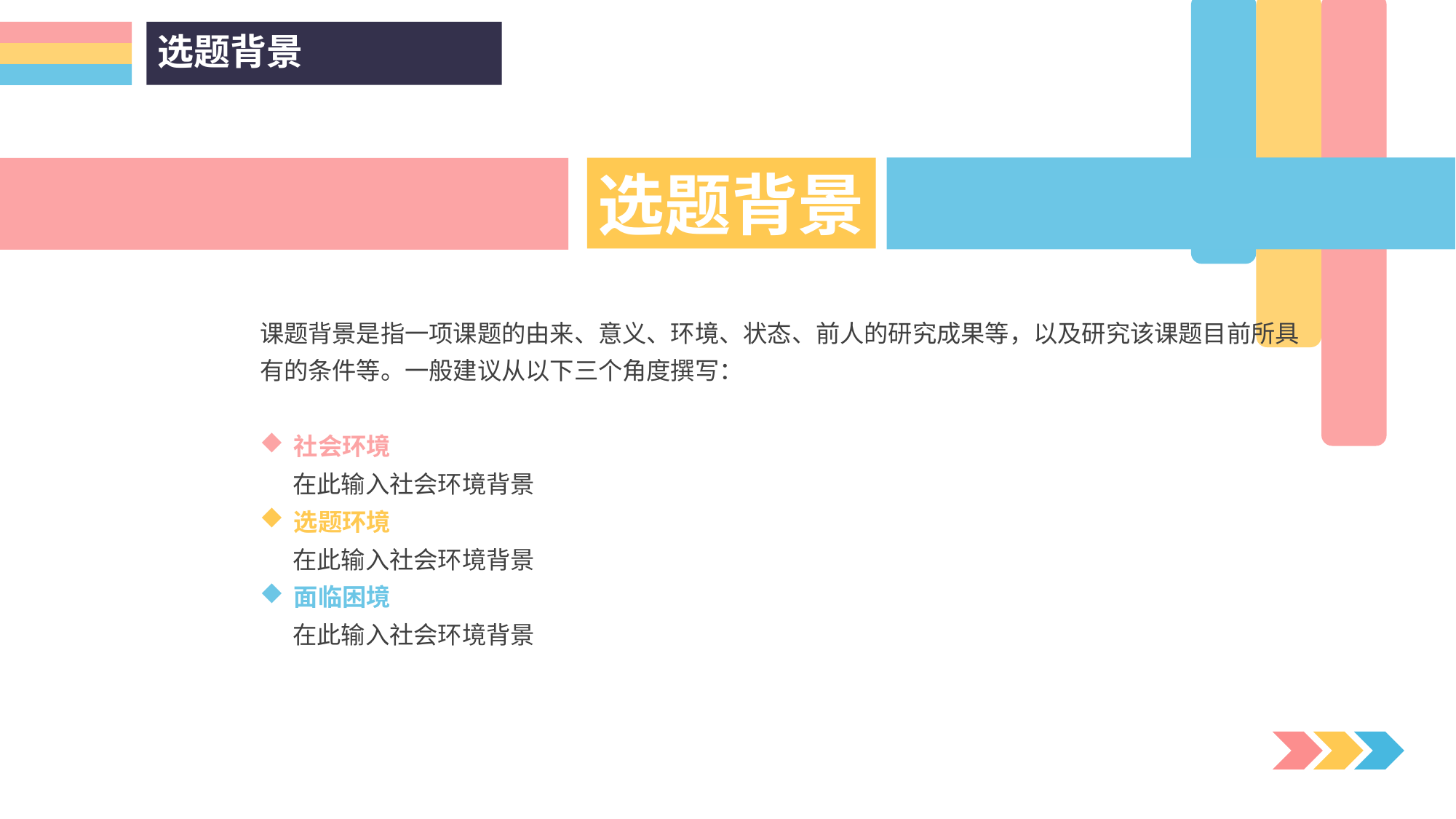

选题背景
选题背景
课题背景是指一项课题的由来、意义、环境、状态、前人的研究成果等，以及研究该课题目前所具有的条件等。一般建议从以下三个角度撰写：

社会环境
     在此输入社会环境背景
选题环境
     在此输入社会环境背景
面临困境
     在此输入社会环境背景